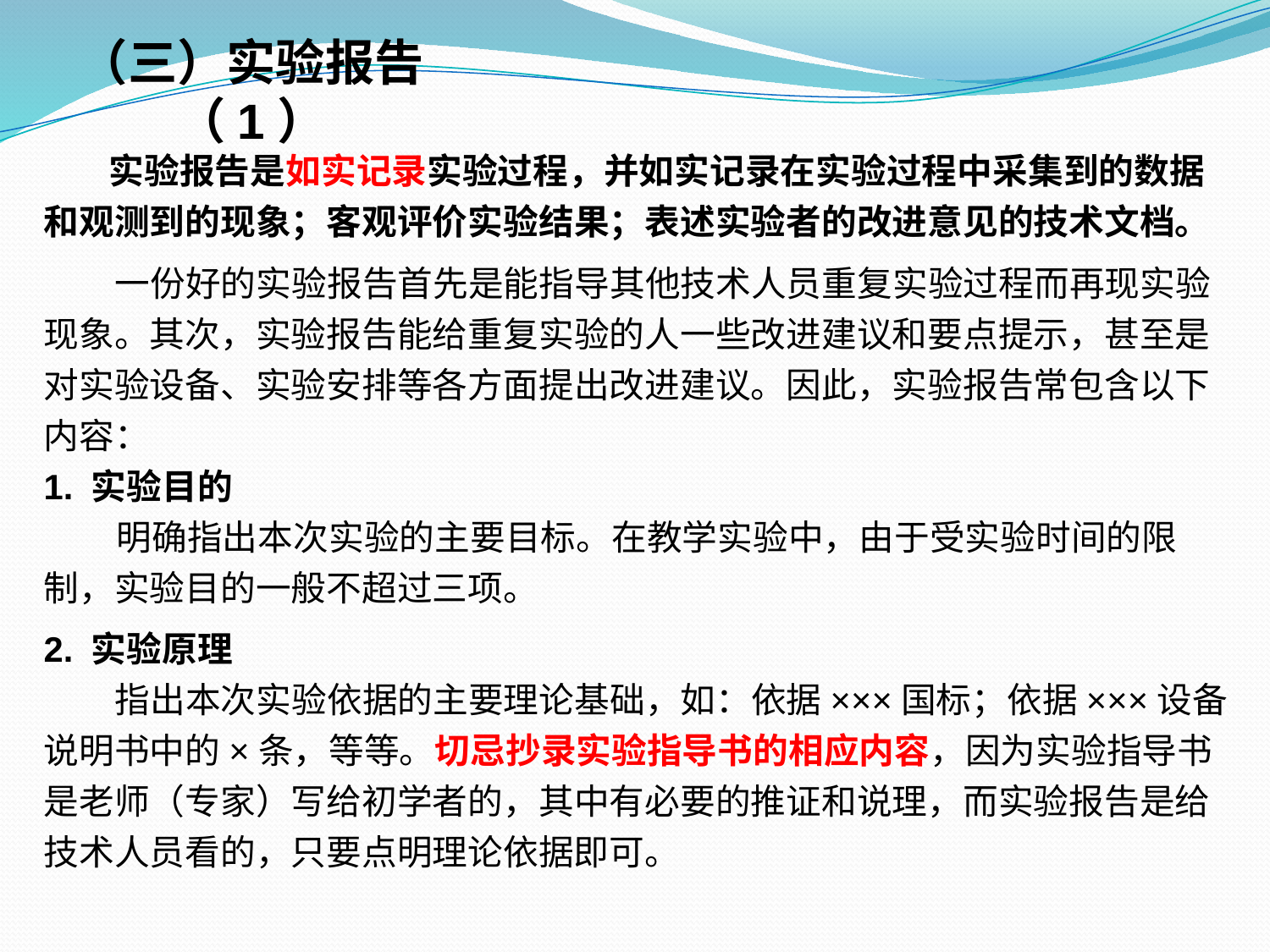

（三）实验报告（1）
        实验报告是如实记录实验过程，并如实记录在实验过程中采集到的数据和观测到的现象；客观评价实验结果；表述实验者的改进意见的技术文档。
        一份好的实验报告首先是能指导其他技术人员重复实验过程而再现实验现象。其次，实验报告能给重复实验的人一些改进建议和要点提示，甚至是对实验设备、实验安排等各方面提出改进建议。因此，实验报告常包含以下内容：
1. 实验目的
        明确指出本次实验的主要目标。在教学实验中，由于受实验时间的限制，实验目的一般不超过三项。
2. 实验原理
        指出本次实验依据的主要理论基础，如：依据×××国标；依据×××设备说明书中的×条，等等。切忌抄录实验指导书的相应内容，因为实验指导书是老师（专家）写给初学者的，其中有必要的推证和说理，而实验报告是给技术人员看的，只要点明理论依据即可。